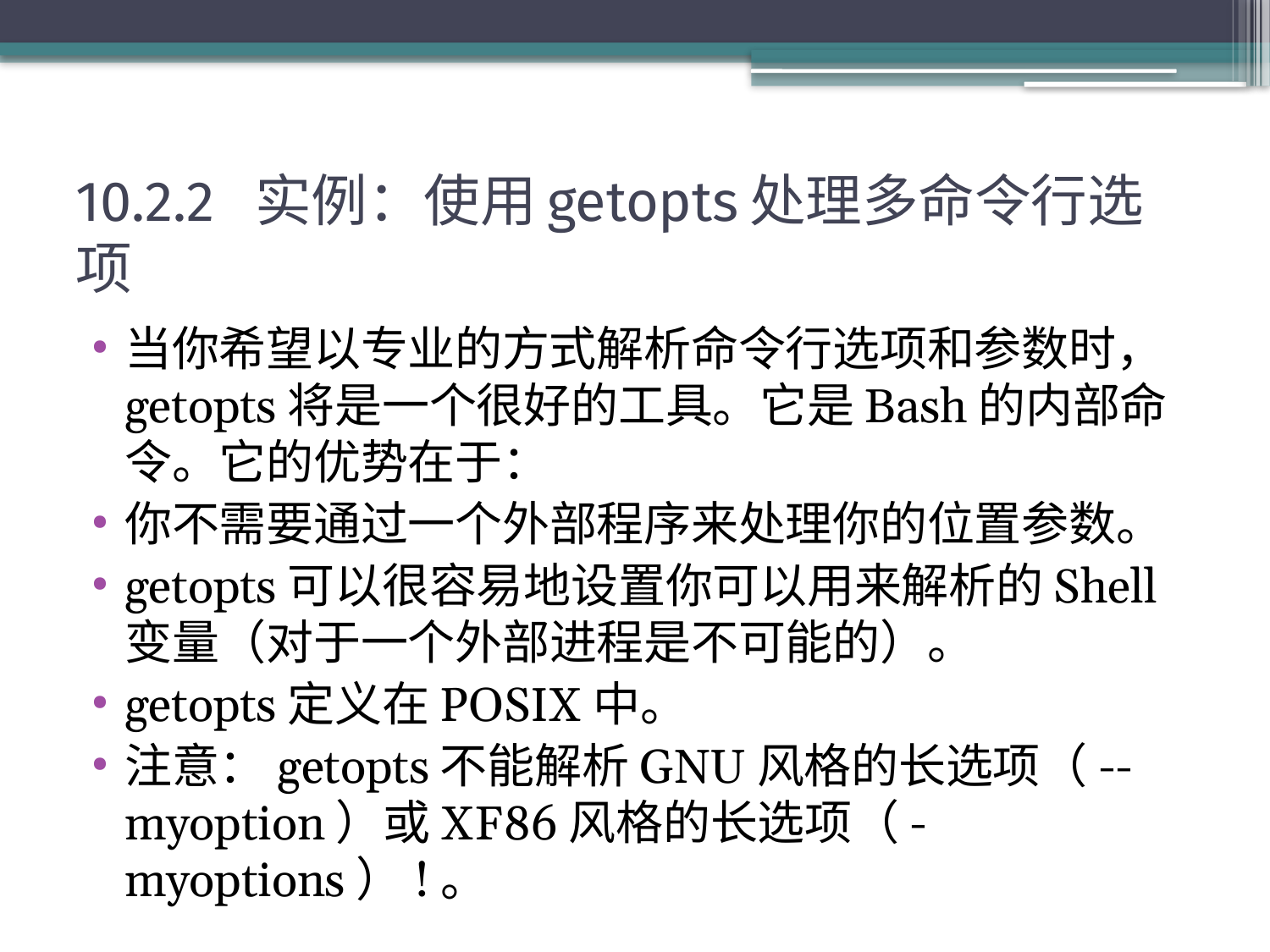

# 10.2.2  实例：使用getopts处理多命令行选项
当你希望以专业的方式解析命令行选项和参数时，getopts将是一个很好的工具。它是Bash的内部命令。它的优势在于：
你不需要通过一个外部程序来处理你的位置参数。
getopts可以很容易地设置你可以用来解析的Shell变量（对于一个外部进程是不可能的）。
getopts定义在POSIX中。
注意：getopts不能解析GNU风格的长选项（--myoption）或XF86风格的长选项（-myoptions）!。